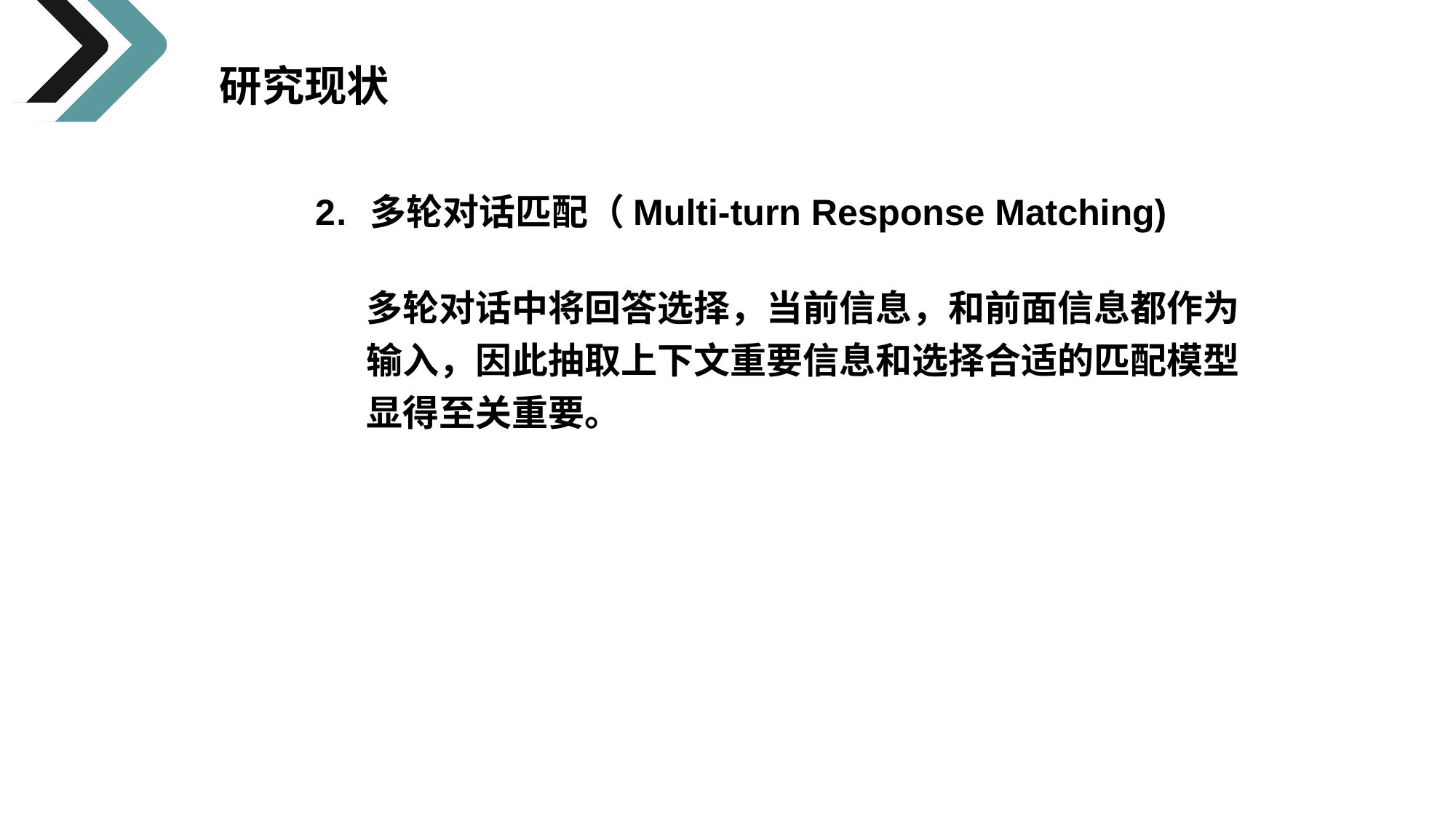

研究现状
多轮对话匹配（Multi-turn Response Matching)
多轮对话中将回答选择，当前信息，和前面信息都作为输入，因此抽取上下文重要信息和选择合适的匹配模型显得至关重要。